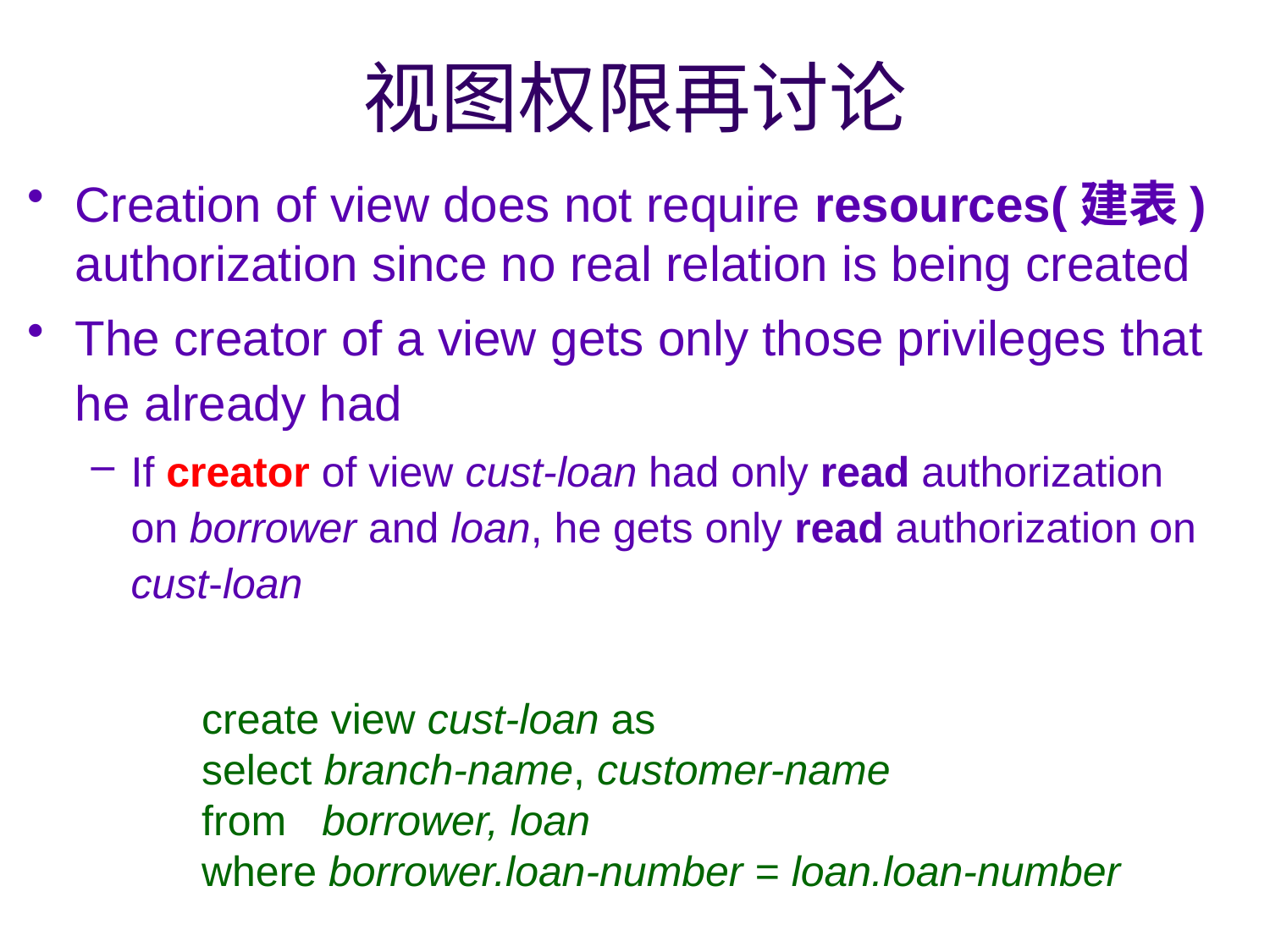

# 视图权限再讨论
Creation of view does not require resources(建表) authorization since no real relation is being created
The creator of a view gets only those privileges that he already had
If creator of view cust-loan had only read authorization on borrower and loan, he gets only read authorization on cust-loan
		create view cust-loan as
	select branch-name, customer-name
	from   borrower, loan
	where borrower.loan-number = loan.loan-number